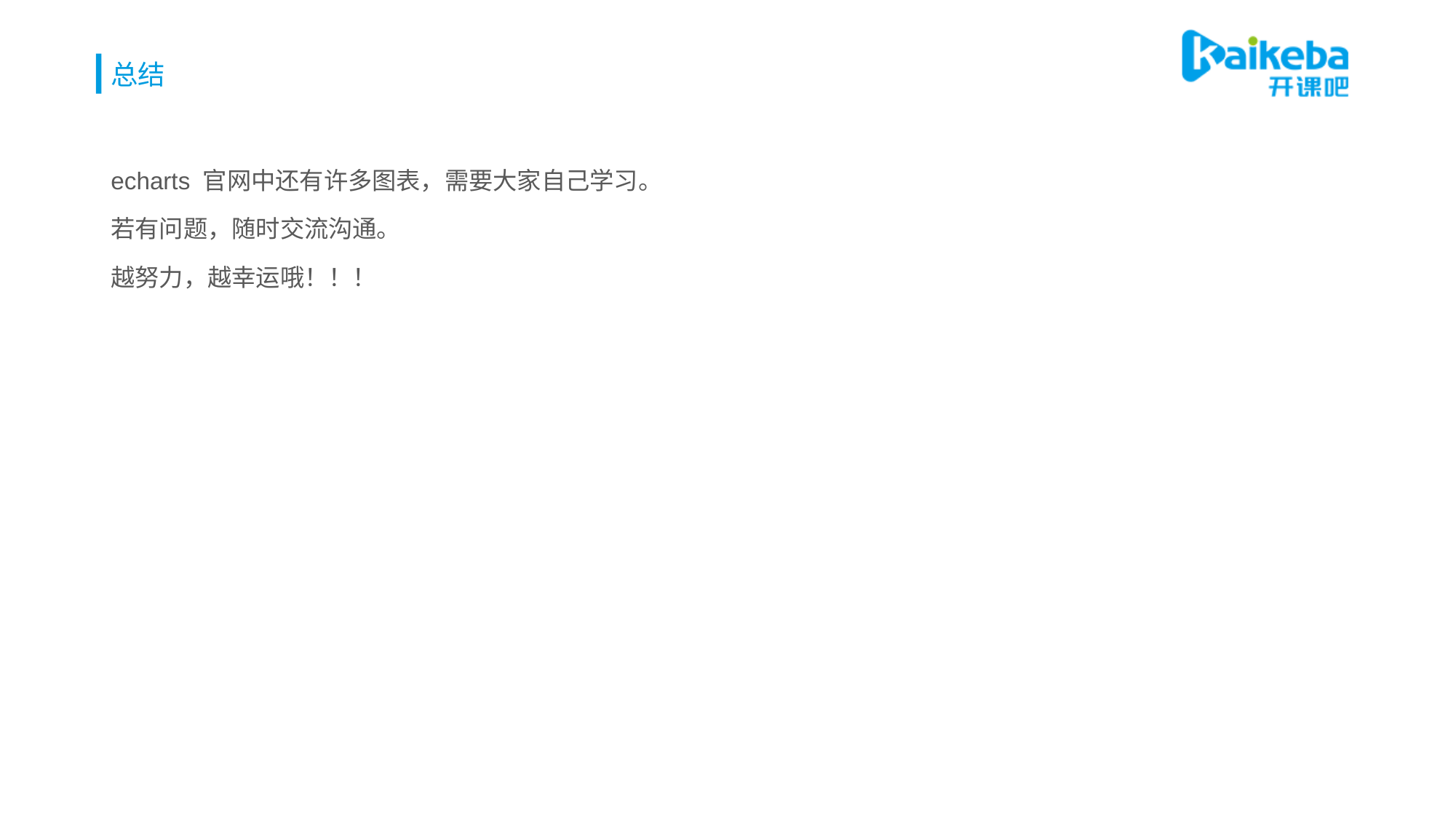

# 总结
echarts 官网中还有许多图表，需要大家自己学习。
若有问题，随时交流沟通。
越努力，越幸运哦！！！